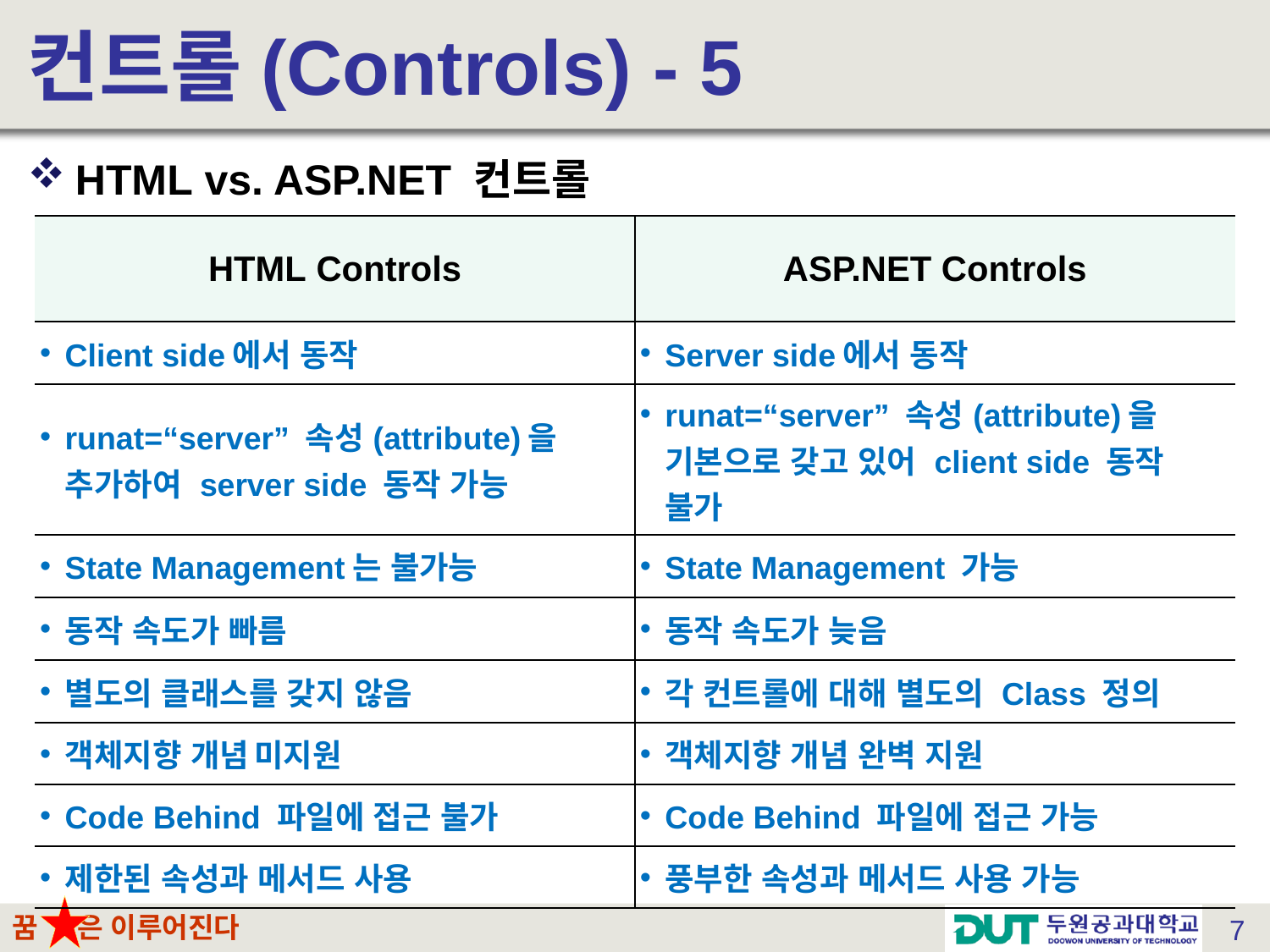

# 컨트롤(Controls) - 5
HTML vs. ASP.NET 컨트롤
| HTML Controls | ASP.NET Controls |
| --- | --- |
| Client side에서 동작 | Server side에서 동작 |
| runat=“server” 속성(attribute)을 추가하여 server side 동작 가능 | runat=“server” 속성(attribute)을 기본으로 갖고 있어 client side 동작 불가 |
| State Management는 불가능 | State Management 가능 |
| 동작 속도가 빠름 | 동작 속도가 늦음 |
| 별도의 클래스를 갖지 않음 | 각 컨트롤에 대해 별도의 Class 정의 |
| 객체지향 개념 미지원 | 객체지향 개념 완벽 지원 |
| Code Behind 파일에 접근 불가 | Code Behind 파일에 접근 가능 |
| 제한된 속성과 메서드 사용 | 풍부한 속성과 메서드 사용 가능 |